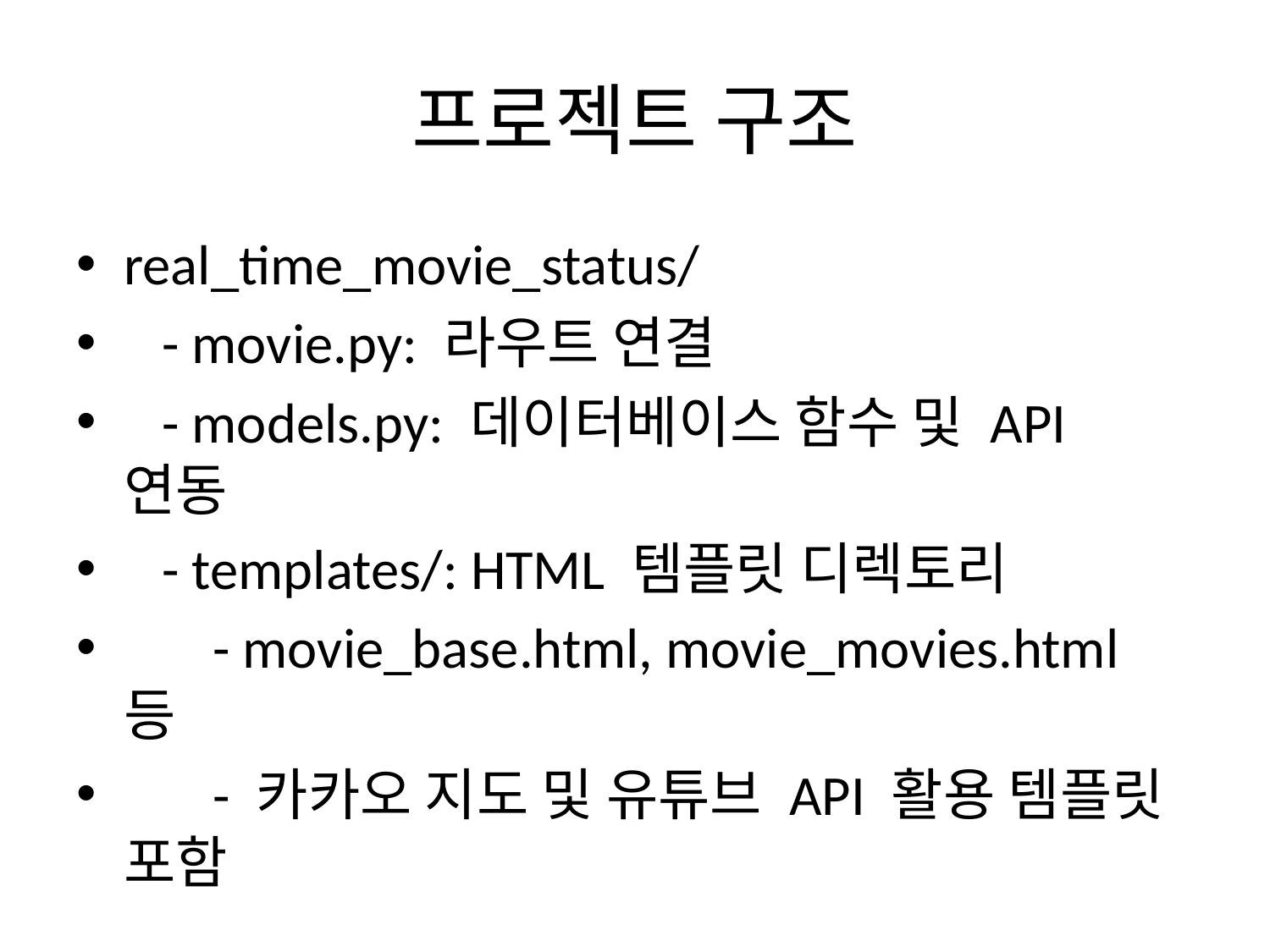

# 프로젝트 구조
real_time_movie_status/
   - movie.py: 라우트 연결
   - models.py: 데이터베이스 함수 및 API 연동
   - templates/: HTML 템플릿 디렉토리
       - movie_base.html, movie_movies.html 등
       - 카카오 지도 및 유튜브 API 활용 템플릿 포함